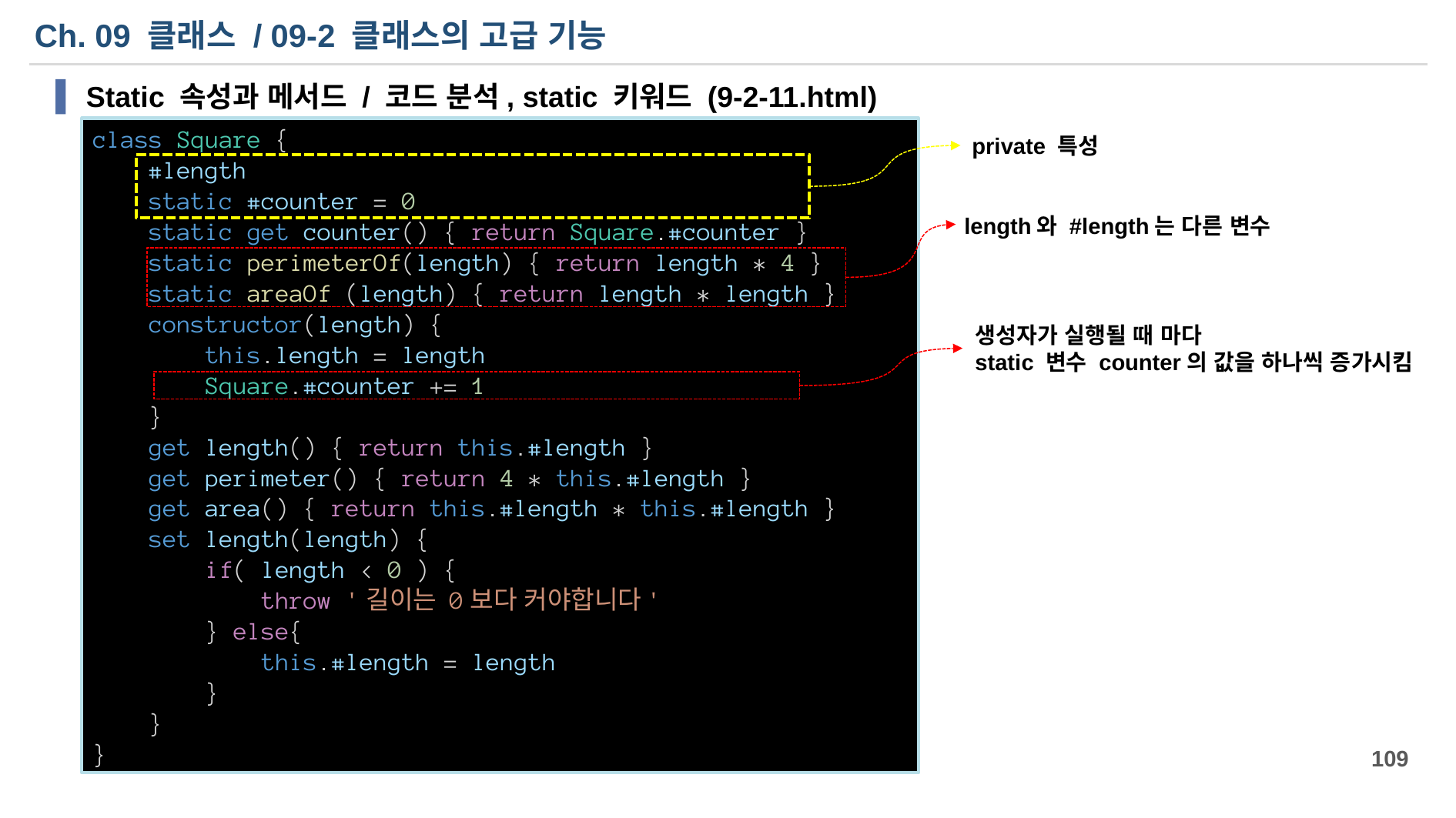

# Ch. 09 클래스 / 09-2 클래스의 고급 기능
Static 속성과 메서드 / 코드 분석, static 키워드 (9-2-11.html)
class Square {
    #length
    static #counter = 0
    static get counter() { return Square.#counter }
    static perimeterOf(length) { return length * 4 }
    static areaOf (length) { return length * length }
    constructor(length) {
        this.length = length
        Square.#counter += 1
    }
    get length() { return this.#length }
    get perimeter() { return 4 * this.#length }
    get area() { return this.#length * this.#length }
    set length(length) {
        if( length < 0 ) {
            throw '길이는 0보다 커야합니다'
        } else{
            this.#length = length
        }
    }
}
private 특성

length와 #length는 다른 변수

생성자가 실행될 때 마다
static 변수 counter의 값을 하나씩 증가시킴

109